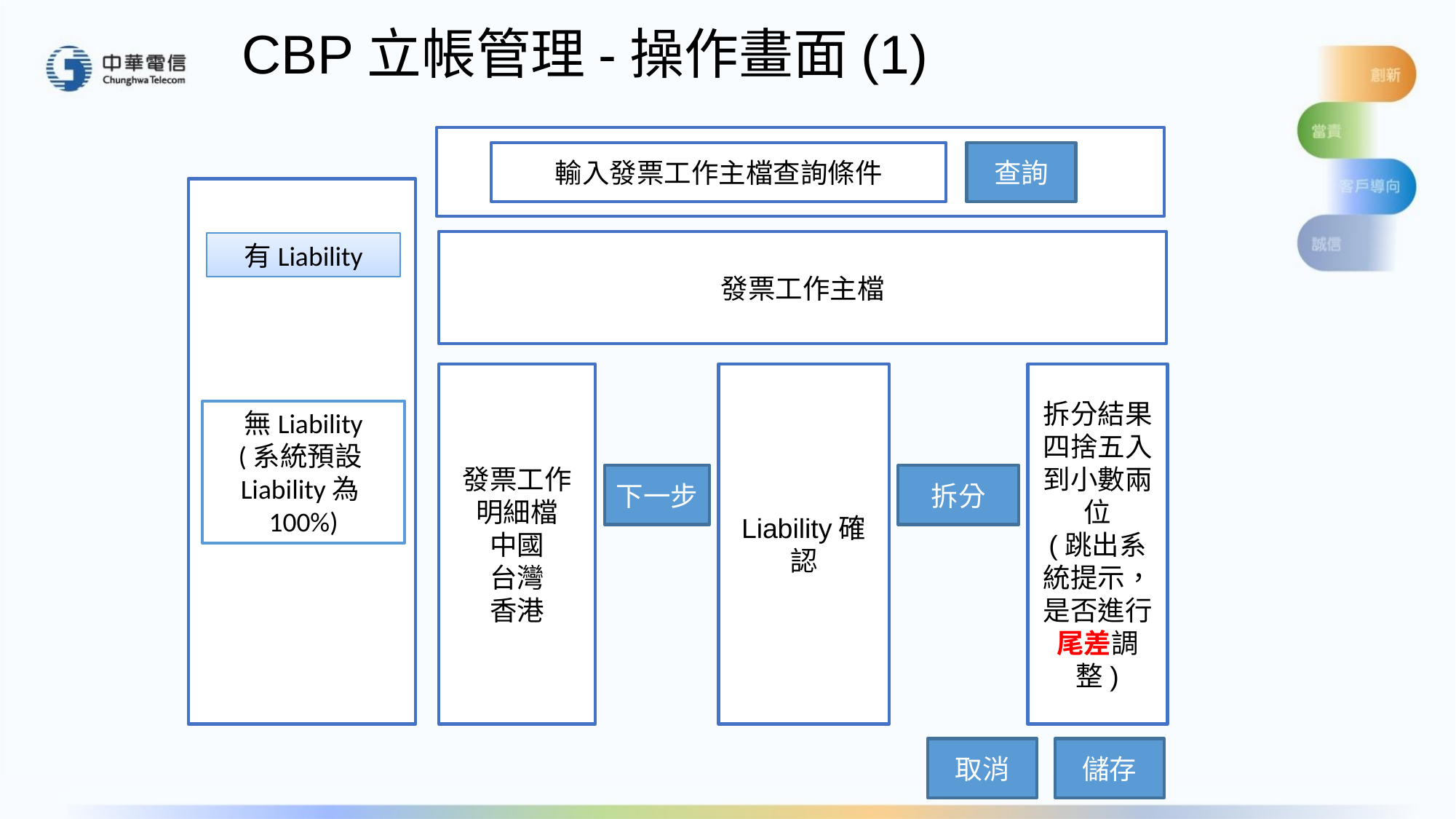

# CBP立帳管理-操作畫面(1)

輸入發票工作主檔查詢條件
查詢

發票工作主檔
有Liability
拆分結果四捨五入到小數兩位
(跳出系統提示，是否進行尾差調整)
發票工作明細檔
中國
台灣
香港
Liability確認
無Liability
(系統預設Liability為100%)
下一步
拆分
取消
儲存